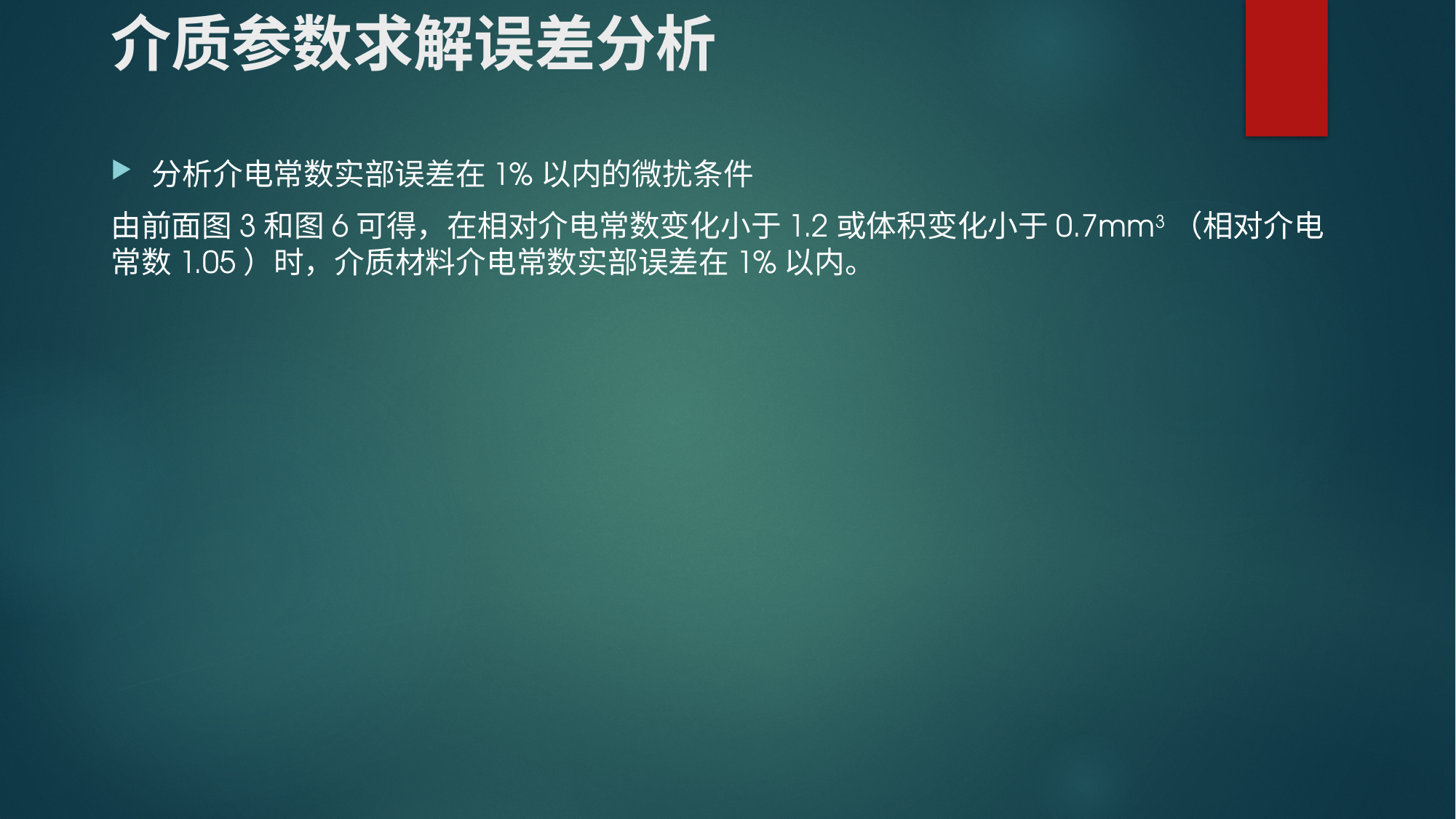

# 介质参数求解误差分析
分析介电常数实部误差在1%以内的微扰条件
由前面图3和图6可得，在相对介电常数变化小于1.2或体积变化小于0.7mm3（相对介电常数1.05）时，介质材料介电常数实部误差在1%以内。